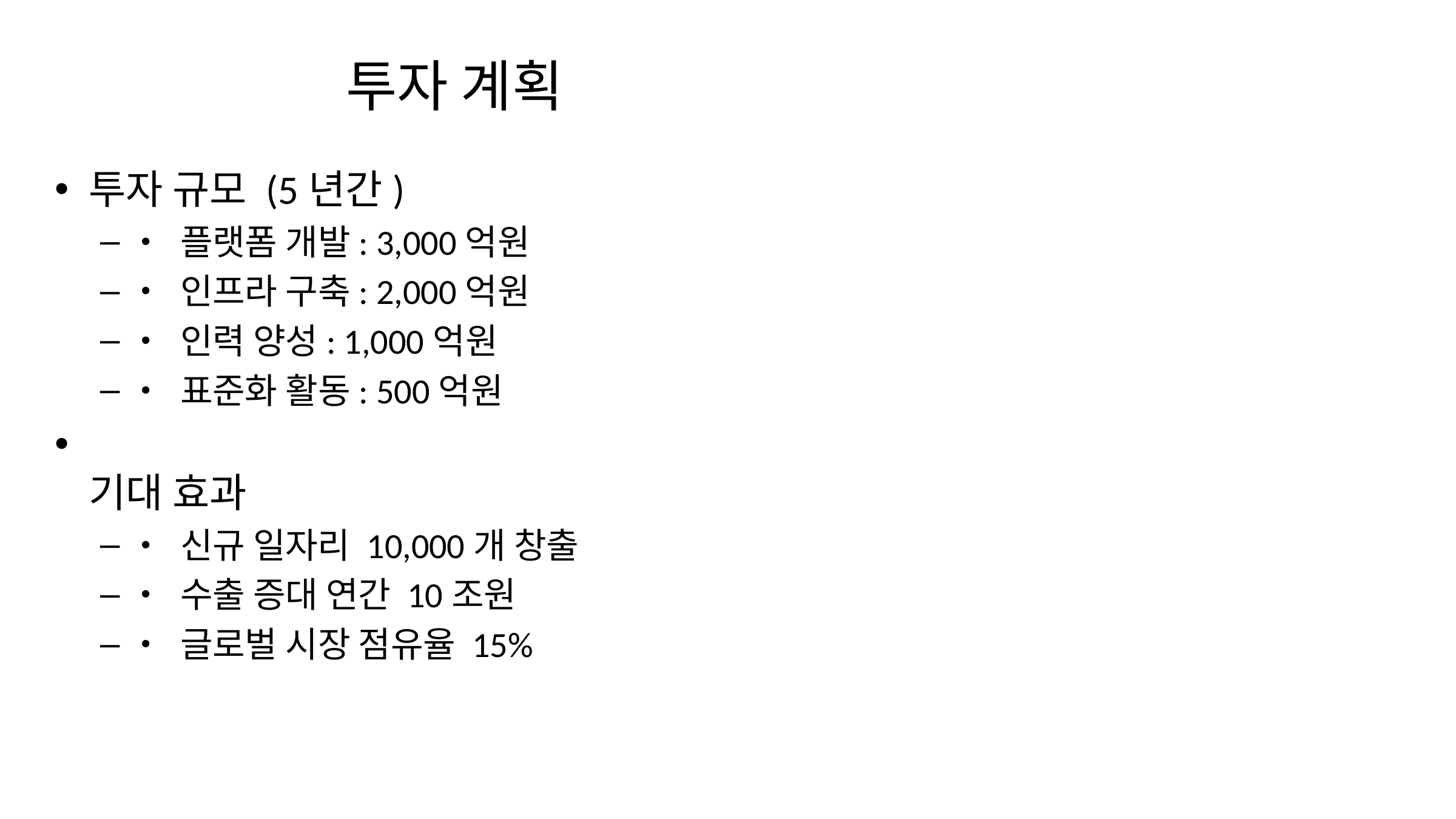

# 투자 계획
투자 규모 (5년간)
• 플랫폼 개발: 3,000억원
• 인프라 구축: 2,000억원
• 인력 양성: 1,000억원
• 표준화 활동: 500억원
기대 효과
• 신규 일자리 10,000개 창출
• 수출 증대 연간 10조원
• 글로벌 시장 점유율 15%